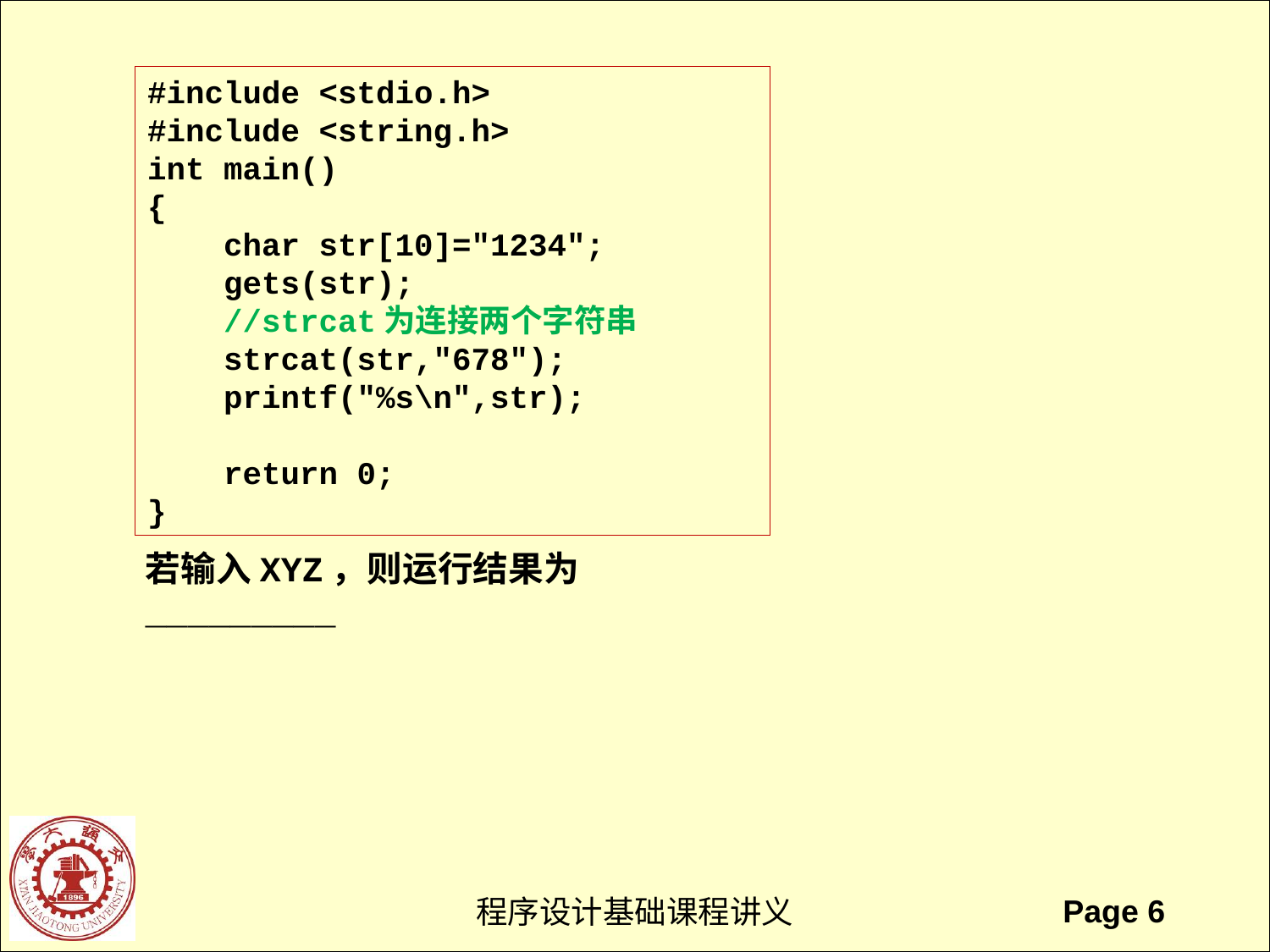

#include <stdio.h>
#include <string.h>
int main()
{
    char str[10]="1234";
    gets(str);
    //strcat为连接两个字符串
    strcat(str,"678");
    printf("%s\n",str);

    return 0;
}
若输入XYZ，则运行结果为_________
XYZ678